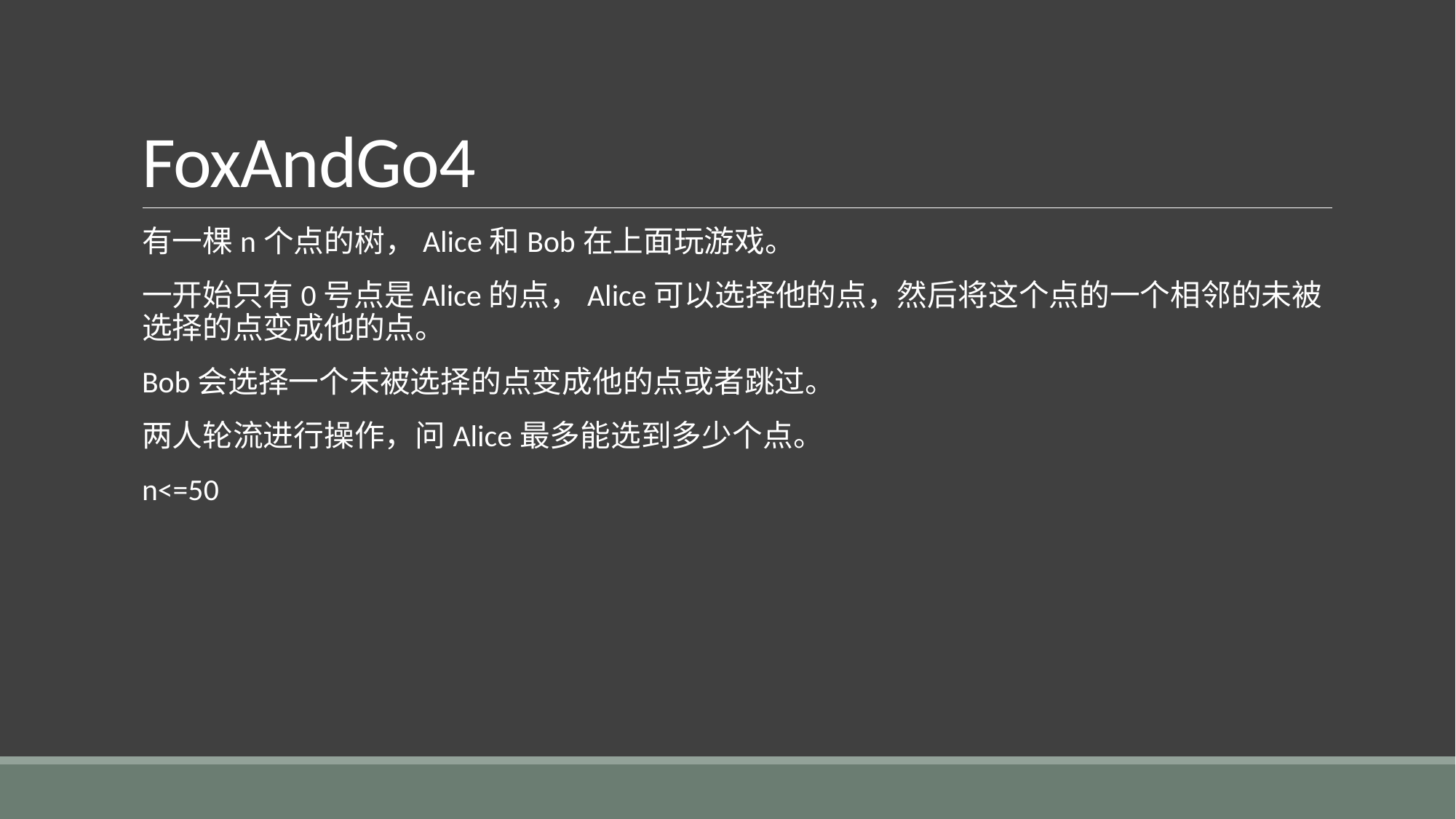

# FoxAndGo4
有一棵n个点的树，Alice和Bob在上面玩游戏。
一开始只有0号点是Alice的点，Alice可以选择他的点，然后将这个点的一个相邻的未被选择的点变成他的点。
Bob会选择一个未被选择的点变成他的点或者跳过。
两人轮流进行操作，问Alice最多能选到多少个点。
n<=50